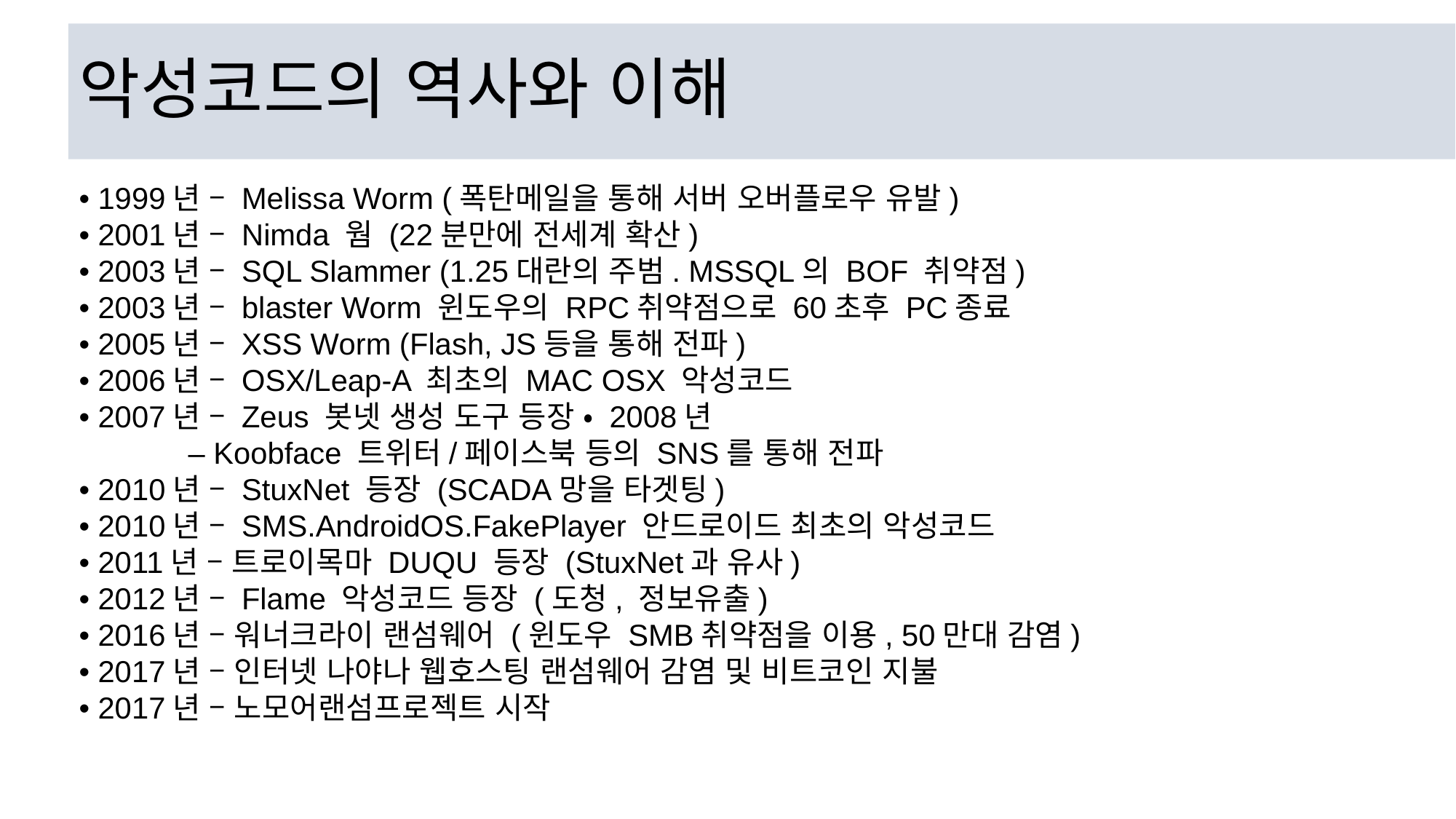

# 악성코드의 역사와 이해
• 1999년 – Melissa Worm (폭탄메일을 통해 서버 오버플로우 유발)
• 2001년 – Nimda 웜 (22분만에 전세계 확산)
• 2003년 – SQL Slammer (1.25대란의 주범. MSSQL의 BOF 취약점)
• 2003년 – blaster Worm 윈도우의 RPC취약점으로 60초후 PC종료
• 2005년 – XSS Worm (Flash, JS등을 통해 전파)
• 2006년 – OSX/Leap-A 최초의 MAC OSX 악성코드
• 2007년 – Zeus 봇넷 생성 도구 등장 • 2008년
	– Koobface 트위터/페이스북 등의 SNS를 통해 전파
• 2010년 – StuxNet 등장 (SCADA망을 타겟팅)
• 2010년 – SMS.AndroidOS.FakePlayer 안드로이드 최초의 악성코드
• 2011년 – 트로이목마 DUQU 등장 (StuxNet과 유사)
• 2012년 – Flame 악성코드 등장 (도청, 정보유출)
• 2016년 – 워너크라이 랜섬웨어 (윈도우 SMB취약점을 이용, 50만대 감염)
• 2017년 – 인터넷 나야나 웹호스팅 랜섬웨어 감염 및 비트코인 지불
• 2017년 – 노모어랜섬프로젝트 시작